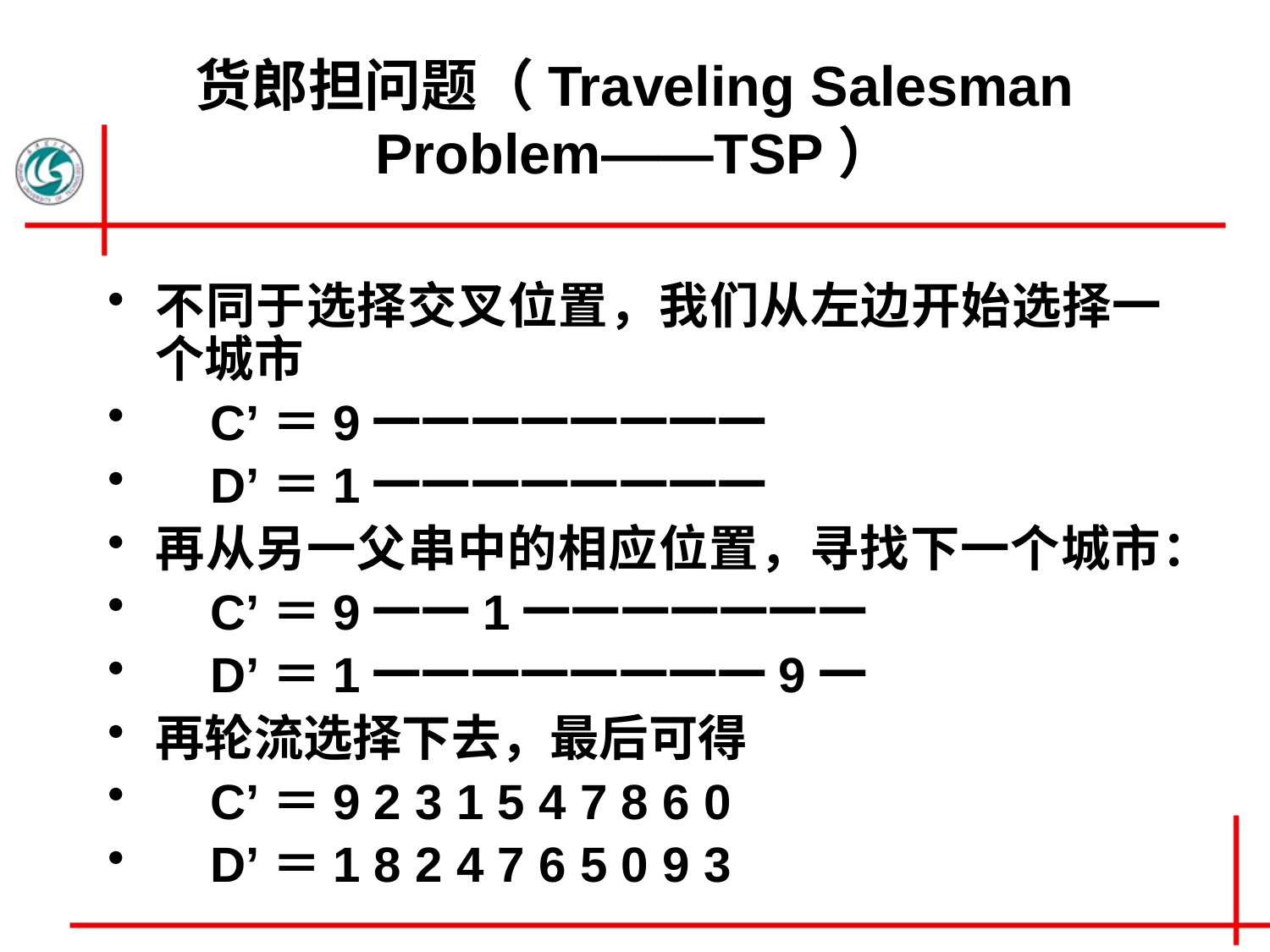

# 货郎担问题（Traveling Salesman Problem——TSP）
不同于选择交叉位置，我们从左边开始选择一个城市
    C’＝9一一一一一一一一
    D’＝1一一一一一一一一
再从另一父串中的相应位置，寻找下一个城市：
    C’＝9一一1一一一一一一一
    D’＝1一一一一一一一一9一
再轮流选择下去，最后可得
    C’＝9 2 3 1 5 4 7 8 6 0
    D’＝1 8 2 4 7 6 5 0 9 3